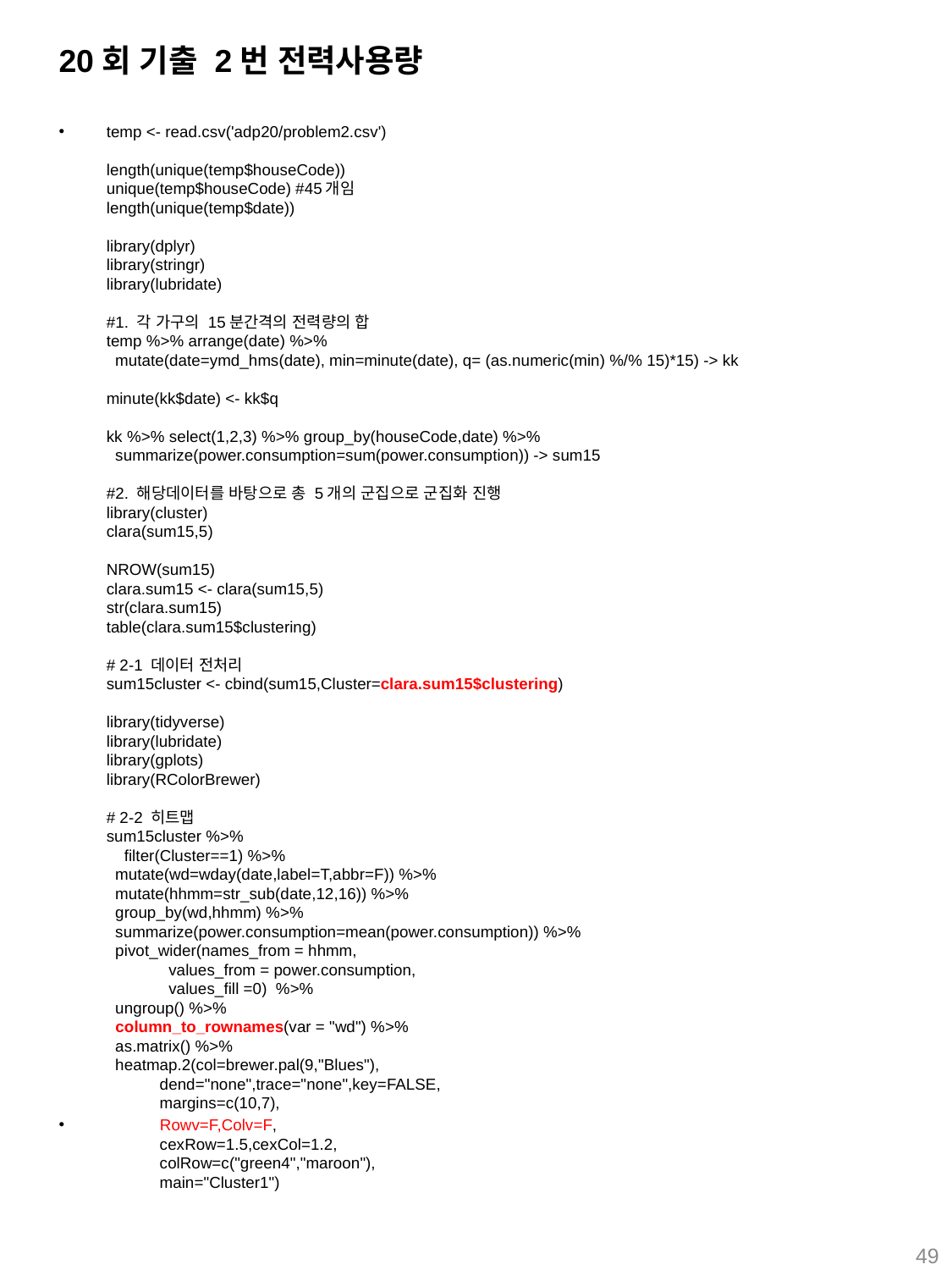

# 20회 기출 2번 전력사용량
temp <- read.csv('adp20/problem2.csv')
length(unique(temp$houseCode))
unique(temp$houseCode) #45개임
length(unique(temp$date))
library(dplyr)
library(stringr)
library(lubridate)
#1. 각 가구의 15분간격의 전력량의 합
temp %>% arrange(date) %>%
  mutate(date=ymd_hms(date), min=minute(date), q= (as.numeric(min) %/% 15)*15) -> kk
minute(kk$date) <- kk$q
kk %>% select(1,2,3) %>% group_by(houseCode,date) %>% 
  summarize(power.consumption=sum(power.consumption)) -> sum15
#2. 해당데이터를 바탕으로 총 5개의 군집으로 군집화 진행
library(cluster)
clara(sum15,5)
NROW(sum15)
clara.sum15 <- clara(sum15,5)
str(clara.sum15)
table(clara.sum15$clustering)
# 2-1 데이터 전처리
sum15cluster <- cbind(sum15,Cluster=clara.sum15$clustering)
library(tidyverse)
library(lubridate)
library(gplots)
library(RColorBrewer)
# 2-2 히트맵
sum15cluster %>% 
    filter(Cluster==1) %>% 
  mutate(wd=wday(date,label=T,abbr=F)) %>% 
  mutate(hhmm=str_sub(date,12,16)) %>% 
  group_by(wd,hhmm) %>% 
  summarize(power.consumption=mean(power.consumption)) %>%
  pivot_wider(names_from = hhmm,
              values_from = power.consumption,
              values_fill =0)  %>%
  ungroup() %>% 
  column_to_rownames(var = "wd") %>% 
  as.matrix() %>% 
  heatmap.2(col=brewer.pal(9,"Blues"),
            dend="none",trace="none",key=FALSE,
            margins=c(10,7),
            Rowv=F,Colv=F,
            cexRow=1.5,cexCol=1.2,
            colRow=c("green4","maroon"),
            main="Cluster1")
49